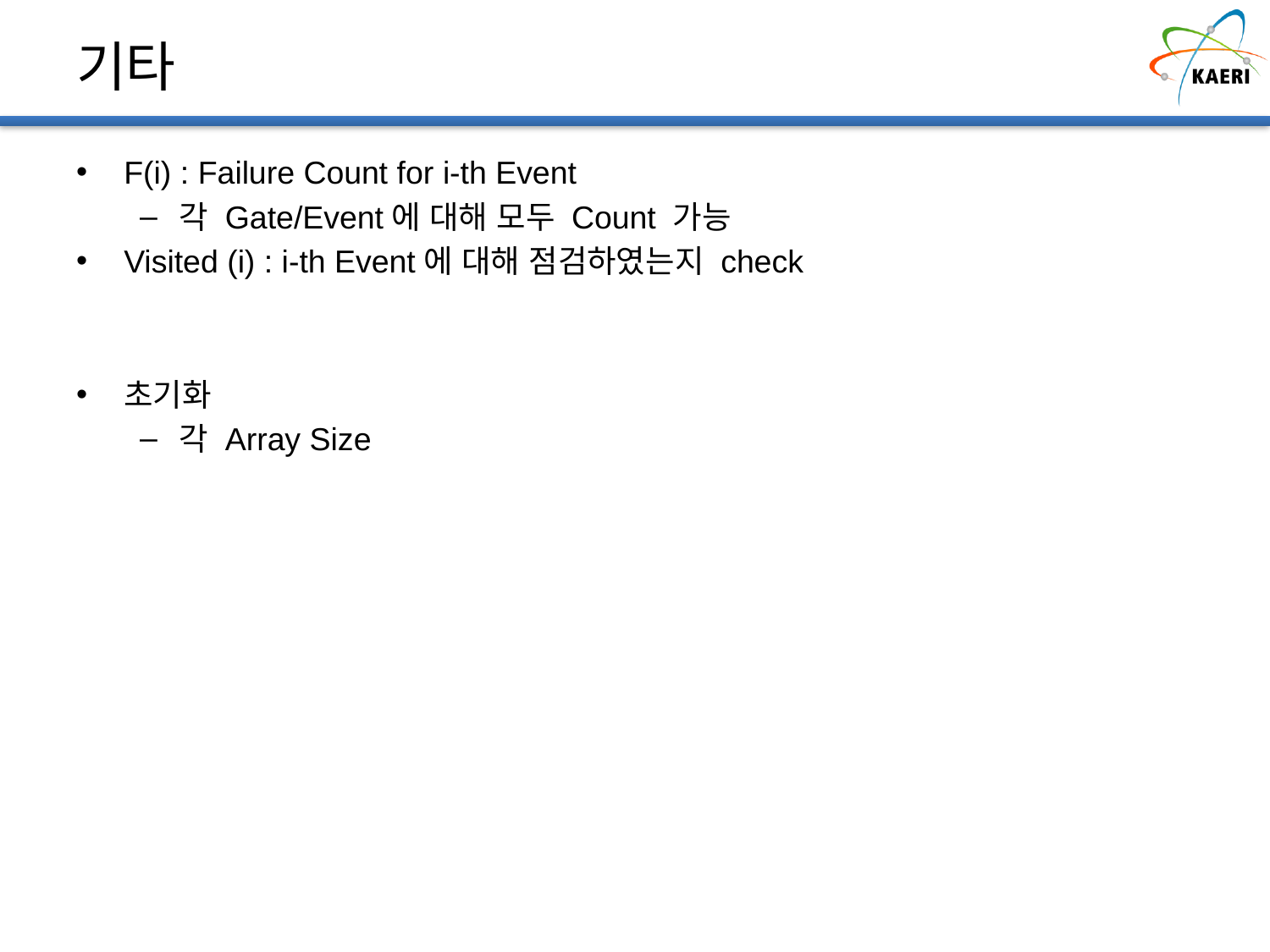

# 기타
F(i) : Failure Count for i-th Event
각 Gate/Event에 대해 모두 Count 가능
Visited (i) : i-th Event에 대해 점검하였는지 check

초기화
각 Array Size